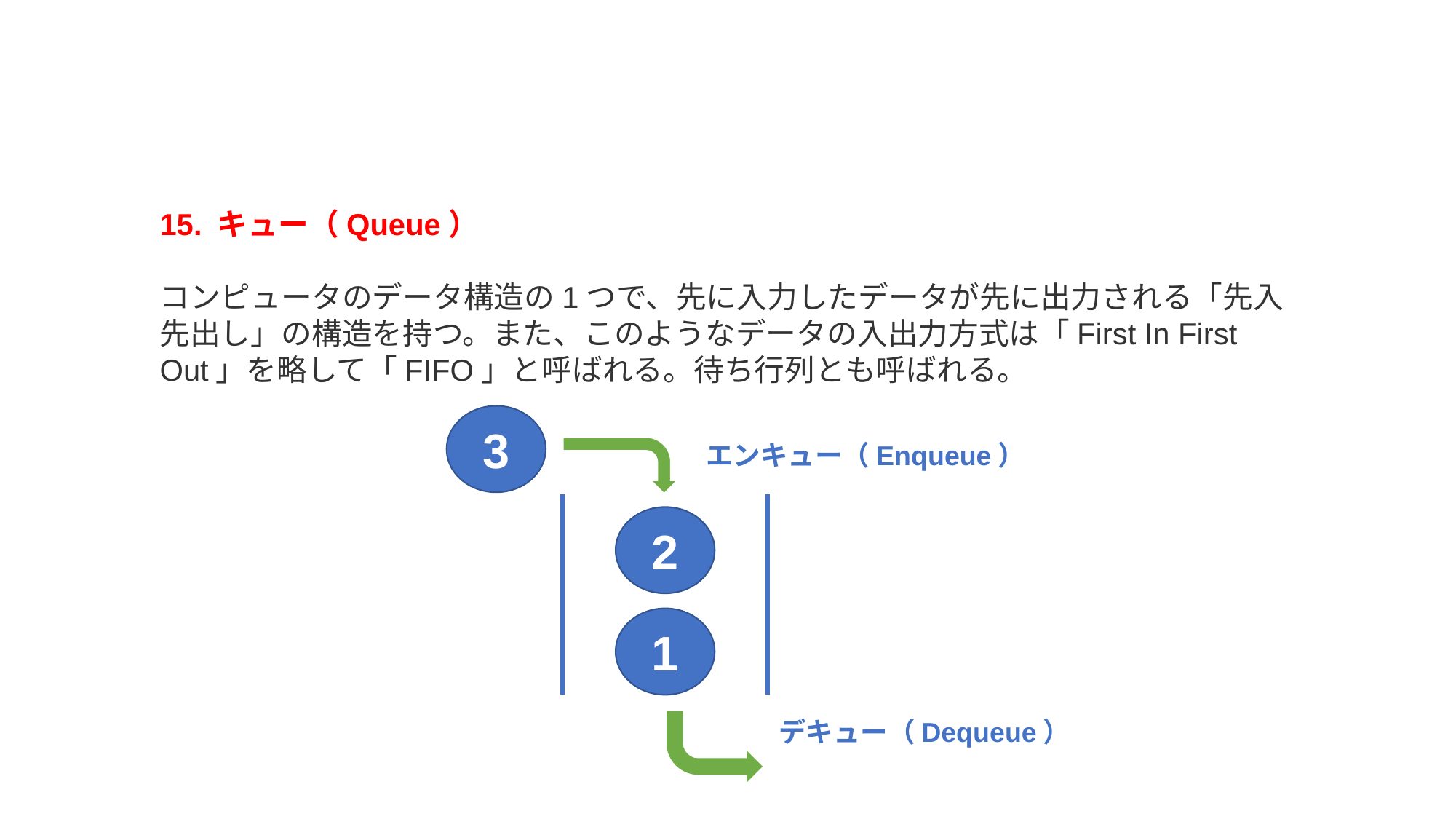

15. キュー（Queue）

コンピュータのデータ構造の1つで、先に入力したデータが先に出力される「先入先出し」の構造を持つ。また、このようなデータの入出力方式は「First In First Out」を略して「FIFO」と呼ばれる。待ち行列とも呼ばれる。
3

エンキュー（Enqueue）
2
1

デキュー（Dequeue）